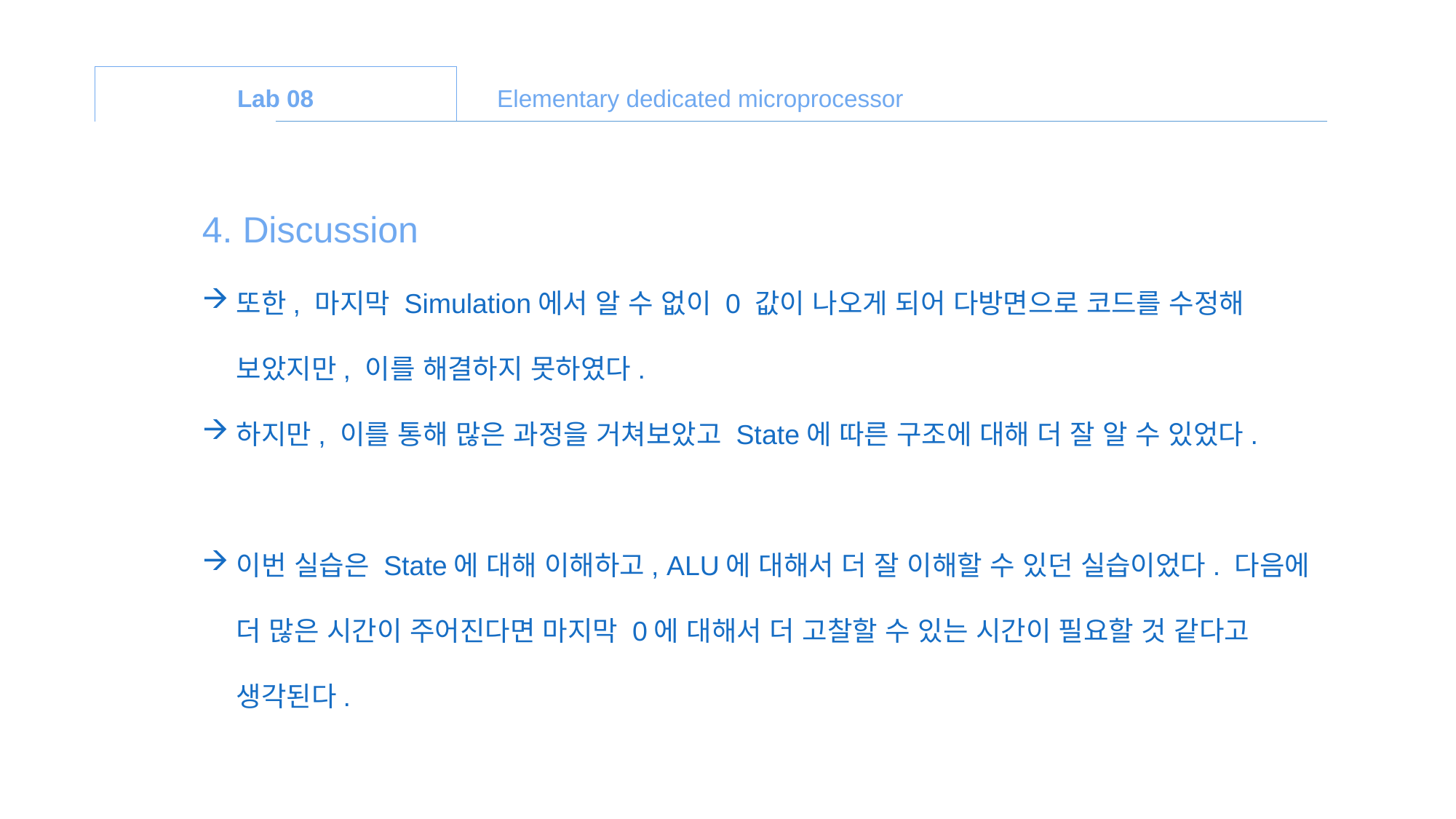

Lab 08
Elementary dedicated microprocessor
4. Discussion
또한, 마지막 Simulation에서 알 수 없이 0 값이 나오게 되어 다방면으로 코드를 수정해 보았지만, 이를 해결하지 못하였다.
하지만, 이를 통해 많은 과정을 거쳐보았고 State에 따른 구조에 대해 더 잘 알 수 있었다.

이번 실습은 State에 대해 이해하고, ALU에 대해서 더 잘 이해할 수 있던 실습이었다. 다음에 더 많은 시간이 주어진다면 마지막 0에 대해서 더 고찰할 수 있는 시간이 필요할 것 같다고 생각된다.